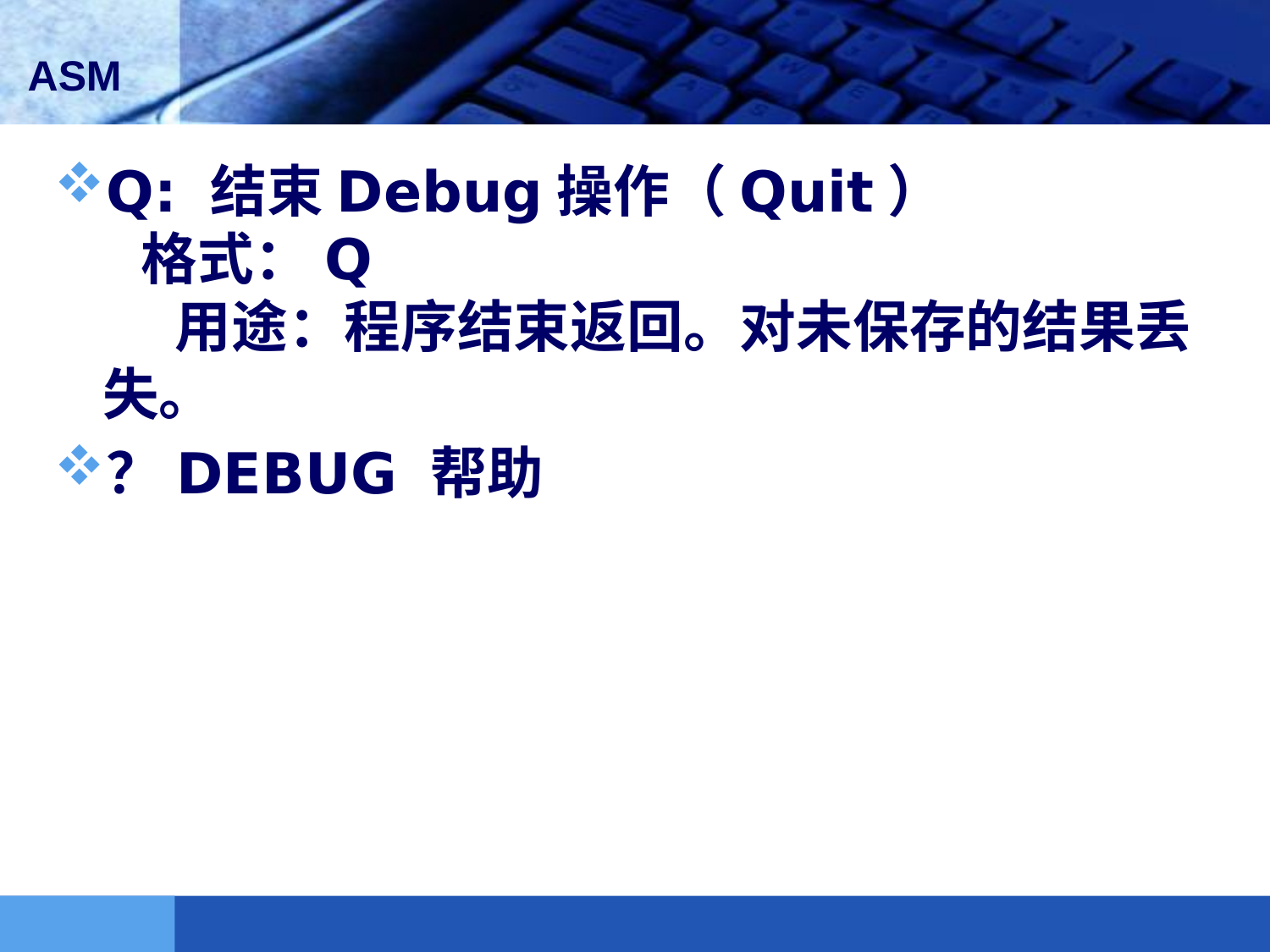

#
Q: 结束Debug操作（Quit）
   格式：Q
   用途：程序结束返回。对未保存的结果丢失。
？DEBUG 帮助